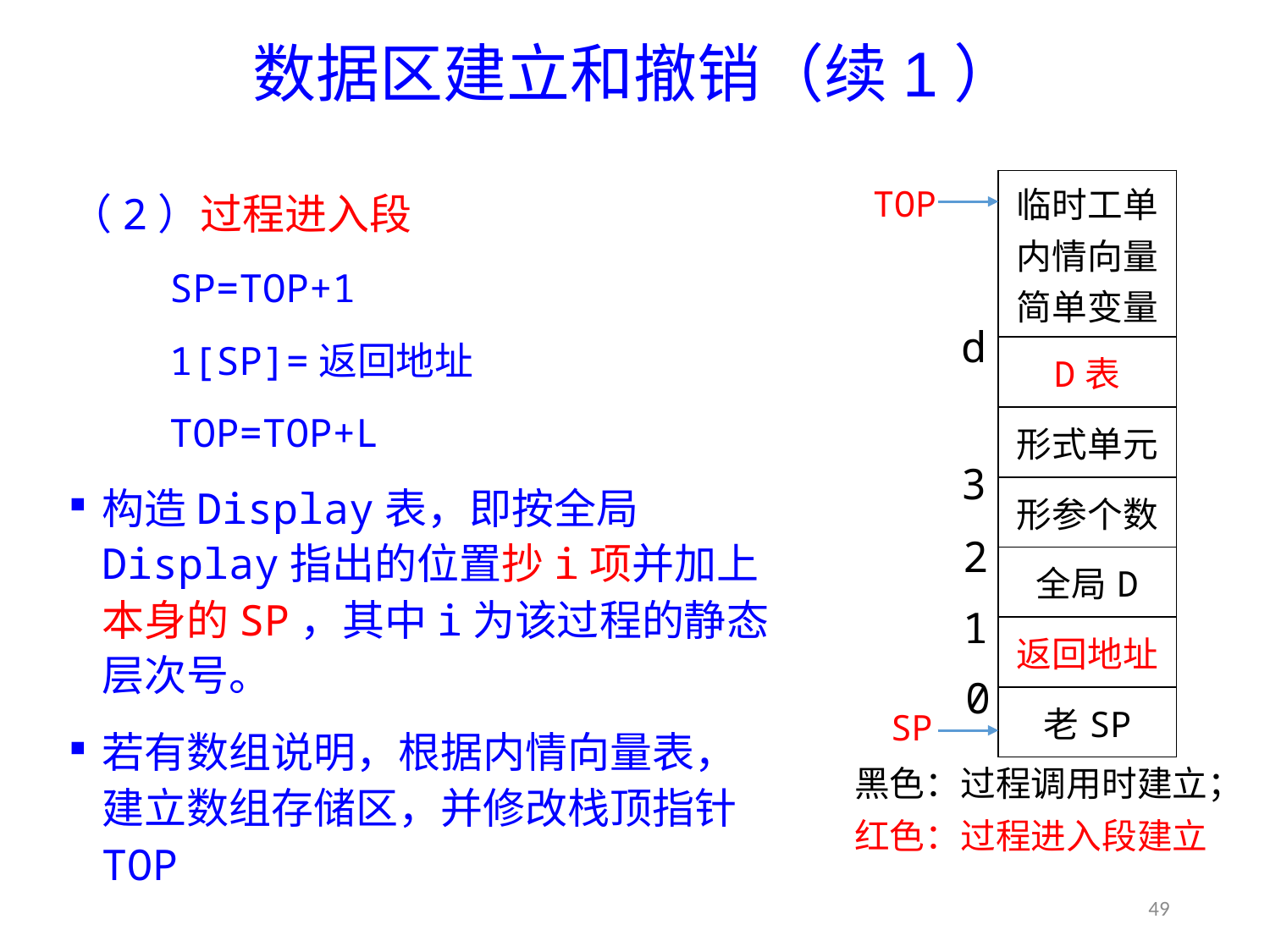

# 数据区建立和撤销（续1）
TOP
SP
| 临时工单 内情向量 简单变量 |
| --- |
| D表 |
| 形式单元 |
| 形参个数 |
| 全局D |
| 返回地址 |
| 老SP |
d
3
2
1
0
黑色：过程调用时建立；
红色：过程进入段建立
（2）过程进入段
SP=TOP+1
1[SP]=返回地址
TOP=TOP+L
构造Display表，即按全局Display指出的位置抄i项并加上本身的SP，其中i为该过程的静态层次号。
若有数组说明，根据内情向量表，建立数组存储区，并修改栈顶指针TOP
49